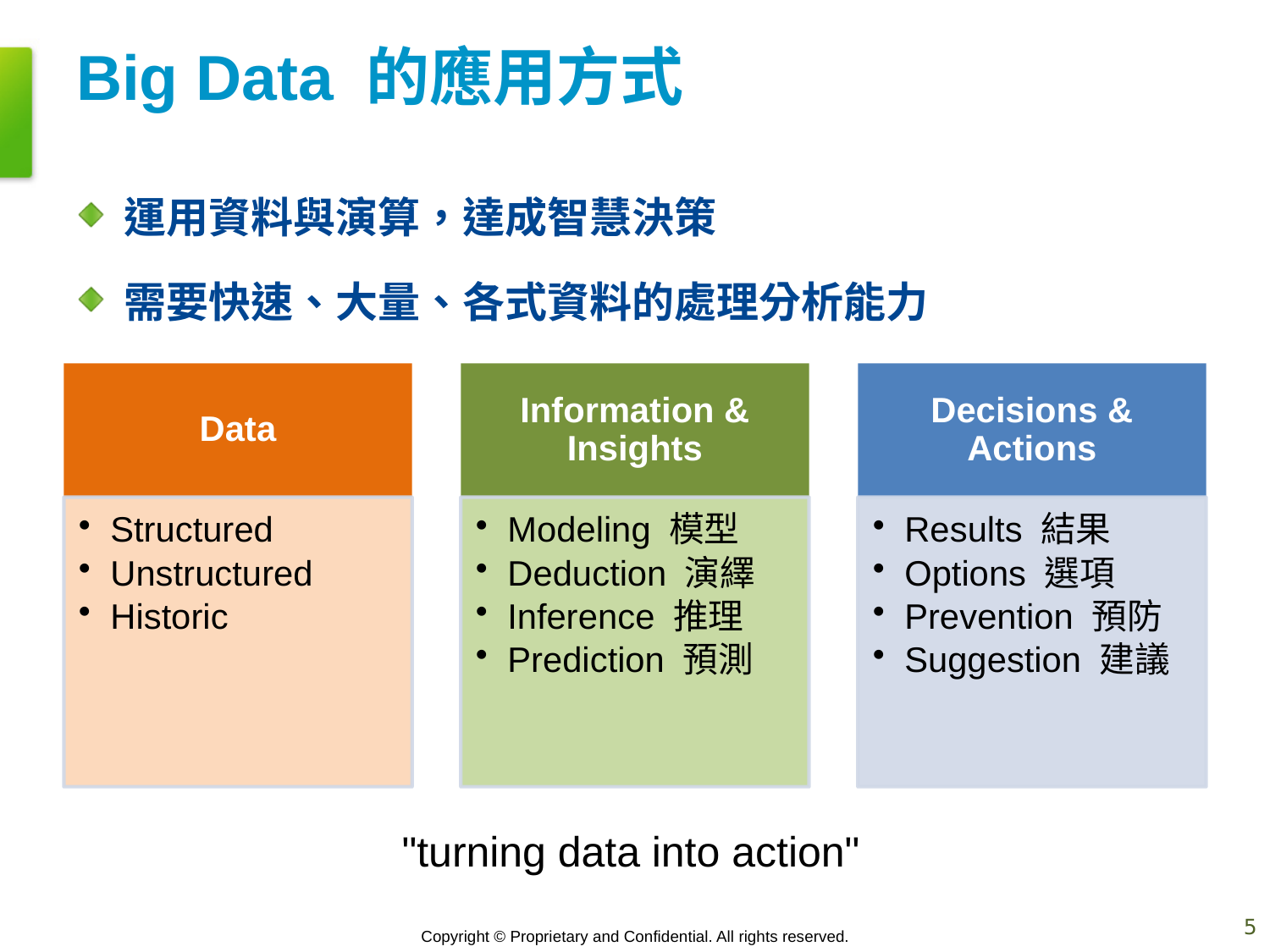

# Big Data 的應用方式
運用資料與演算，達成智慧決策
需要快速、大量、各式資料的處理分析能力
Data
Structured
Unstructured
Historic

Information & Insights
Modeling 模型
Deduction 演繹
Inference 推理
Prediction 預測
Decisions & Actions
Results 結果
Options 選項
Prevention 預防
Suggestion 建議
"turning data into action"
5